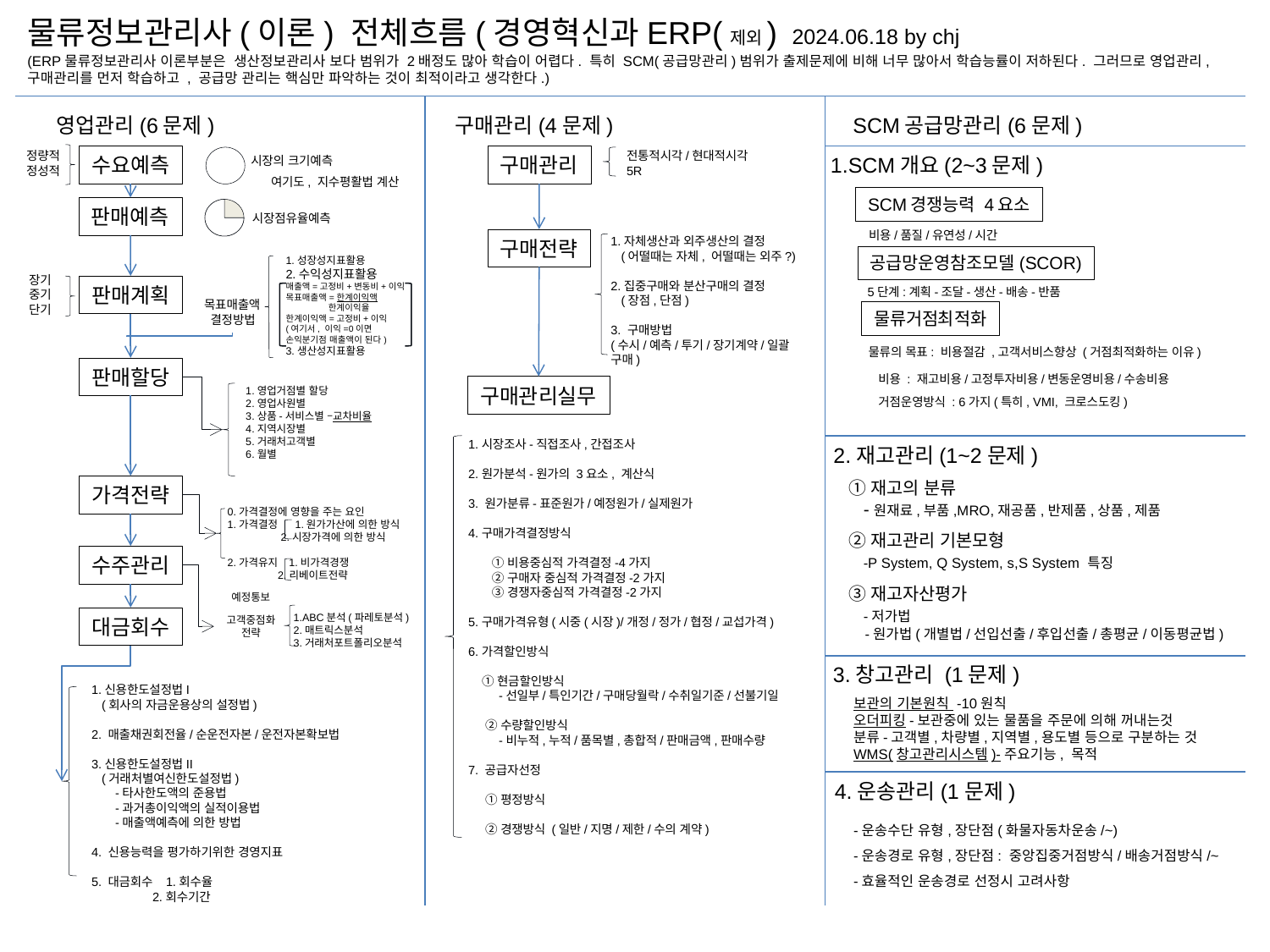

물류정보관리사(이론) 전체흐름(경영혁신과ERP(제외)  2024.06.18 by chj
(ERP물류정보관리사 이론부분은  생산정보관리사 보다 범위가 2배정도 많아 학습이 어렵다. 특히 SCM(공급망관리)범위가 출제문제에 비해 너무 많아서 학습능률이 저하된다. 그러므로 영업관리, 구매관리를 먼저 학습하고 , 공급망 관리는 핵심만 파악하는 것이 최적이라고 생각한다.)
영업관리(6문제)
구매관리(4문제)
SCM공급망관리(6문제)
정량적
정성적
전통적시각/현대적시각
5R

수요예측
구매관리
1.SCM개요(2~3문제)

시장의 크기예측
여기도, 지수평활법 계산
SCM경쟁능력 4요소
판매예측

시장점유율예측
비용/품질/유연성/시간
1.자체생산과 외주생산의 결정
   (어떨때는 자체, 어떨때는 외주?)

2.집중구매와 분산구매의 결정
   (장점,단점)

3. 구매방법
(수시/예측/투기/장기계약/일괄 구매)
구매전략

공급망운영참조모델(SCOR)
1.성장성지표활용
2.수익성지표활용
매출액=고정비+변동비+이익
목표매출액=한계이익액
                한계이익율
한계이익액=고정비+이익
(여기서, 이익=0이면 손익분기점 매출액이 된다)
3.생산성지표활용

장기
중기
단기
판매계획

5단계:계획-조달-생산-배송-반품

목표매출액
 결정방법
물류거점최적화
물류의 목표: 비용절감 ,고객서비스향상 (거점최적화하는 이유)
판매할당
비용 : 재고비용/고정투자비용/변동운영비용/수송비용
거점운영방식 : 6가지(특히, VMI, 크로스도킹)
구매관리실무
1.영업거점별 할당
2.영업사원별
3.상품-서비스별 –교차비율
4.지역시장별
5.거래처고객별
6.월별

1.시장조사-직접조사,간접조사

2.원가분석-원가의 3요소, 계산식

3. 원가분류-표준원가/예정원가/실제원가

4.구매가격결정방식

       ①비용중심적 가격결정-4가지
       ②구매자 중심적 가격결정-2가지
       ③경쟁자중심적 가격결정-2가지

5.구매가격유형(시중(시장)/개정/정가/협정/교섭가격)

6.가격할인방식

    ①현금할인방식
         -선일부/특인기간/구매당월락/수취일기준/선불기일

     ②수량할인방식
         -비누적,누적/품목별,총합적/판매금액,판매수량

7. 공급자선정

     ①평정방식

     ②경쟁방식 (일반/지명/제한/수의 계약)

2.재고관리(1~2문제)
①재고의 분류
   -원재료,부품,MRO,재공품,반제품,상품,제품

②재고관리 기본모형
   -P System, Q System, s,S System 특징

③재고자산평가
   -저가법
    -원가법(개별법/선입선출/후입선출/총평균/이동평균법)
가격전략
0.가격결정에 영향을 주는 요인
1.가격결정     1.원가가산에 의한 방식
                  2.시장가격에 의한 방식

2.가격유지   1.비가격경쟁
                 2.리베이트전략

수주관리

예정통보
1.ABC분석(파레토분석)
2.매트릭스분석
3.거래처포트폴리오분석

대금회수
고객중점화
전략
3.창고관리 (1문제)
1.신용한도설정법I
   (회사의 자금운용상의 설정법)

2. 매출채권회전율/순운전자본/운전자본확보법

3.신용한도설정법II
   (거래처별여신한도설정법)
       -타사한도액의 준용법
       -과거총이익액의 실적이용법
       -매출액예측에 의한 방법

4. 신용능력을 평가하기위한 경영지표

5. 대금회수   1.회수율
                  2.회수기간

보관의 기본원칙 -10원칙
오더피킹-보관중에 있는 물품을 주문에 의해 꺼내는것
분류-고객별,차량별,지역별,용도별 등으로 구분하는 것
WMS(창고관리시스템)-주요기능, 목적
4.운송관리(1문제)
-운송수단 유형,장단점(화물자동차운송/~)
-운송경로 유형,장단점: 중앙집중거점방식/배송거점방식/~
-효율적인 운송경로 선정시 고려사항